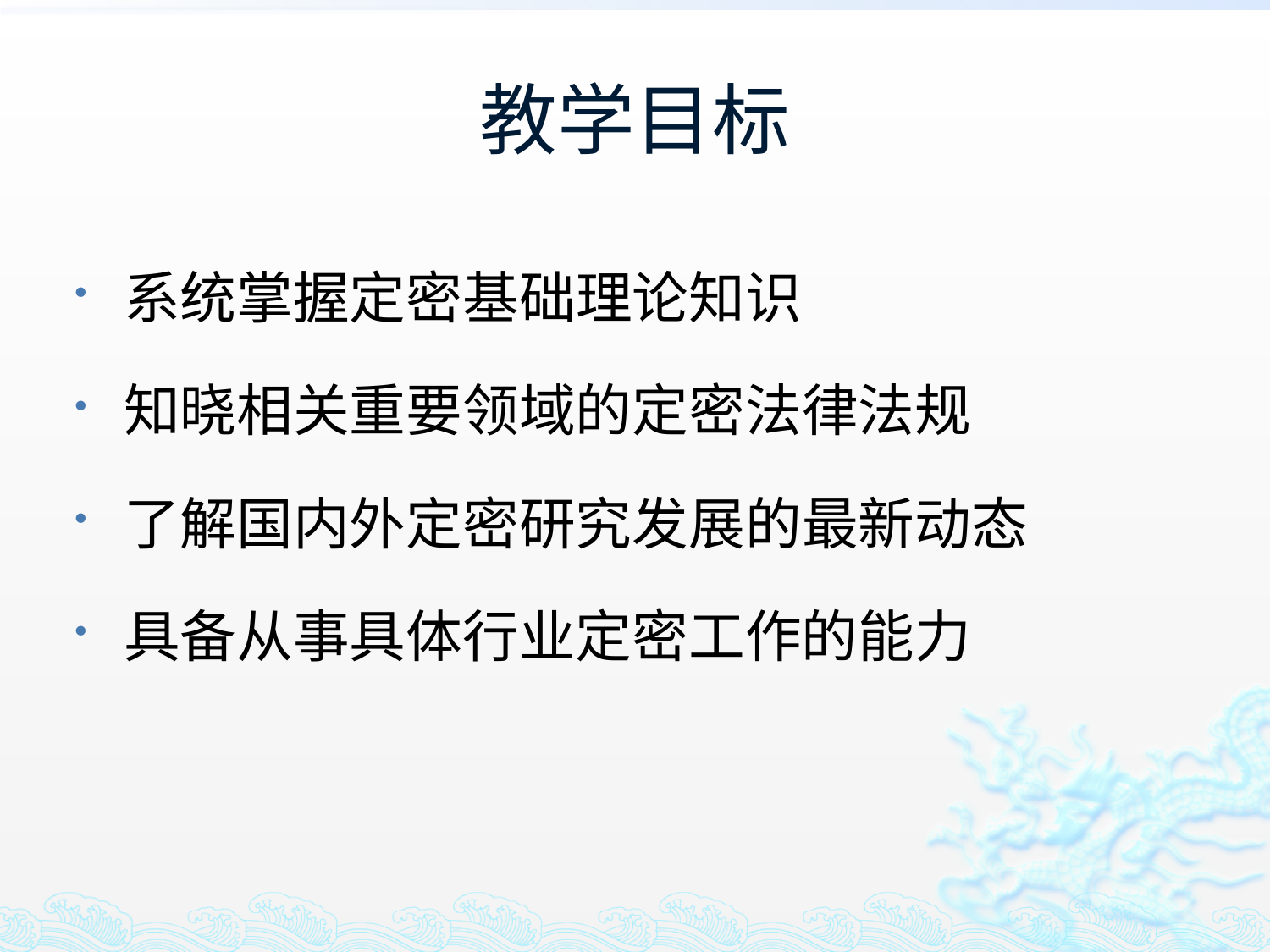

# 教学目标
系统掌握定密基础理论知识
知晓相关重要领域的定密法律法规
了解国内外定密研究发展的最新动态
具备从事具体行业定密工作的能力